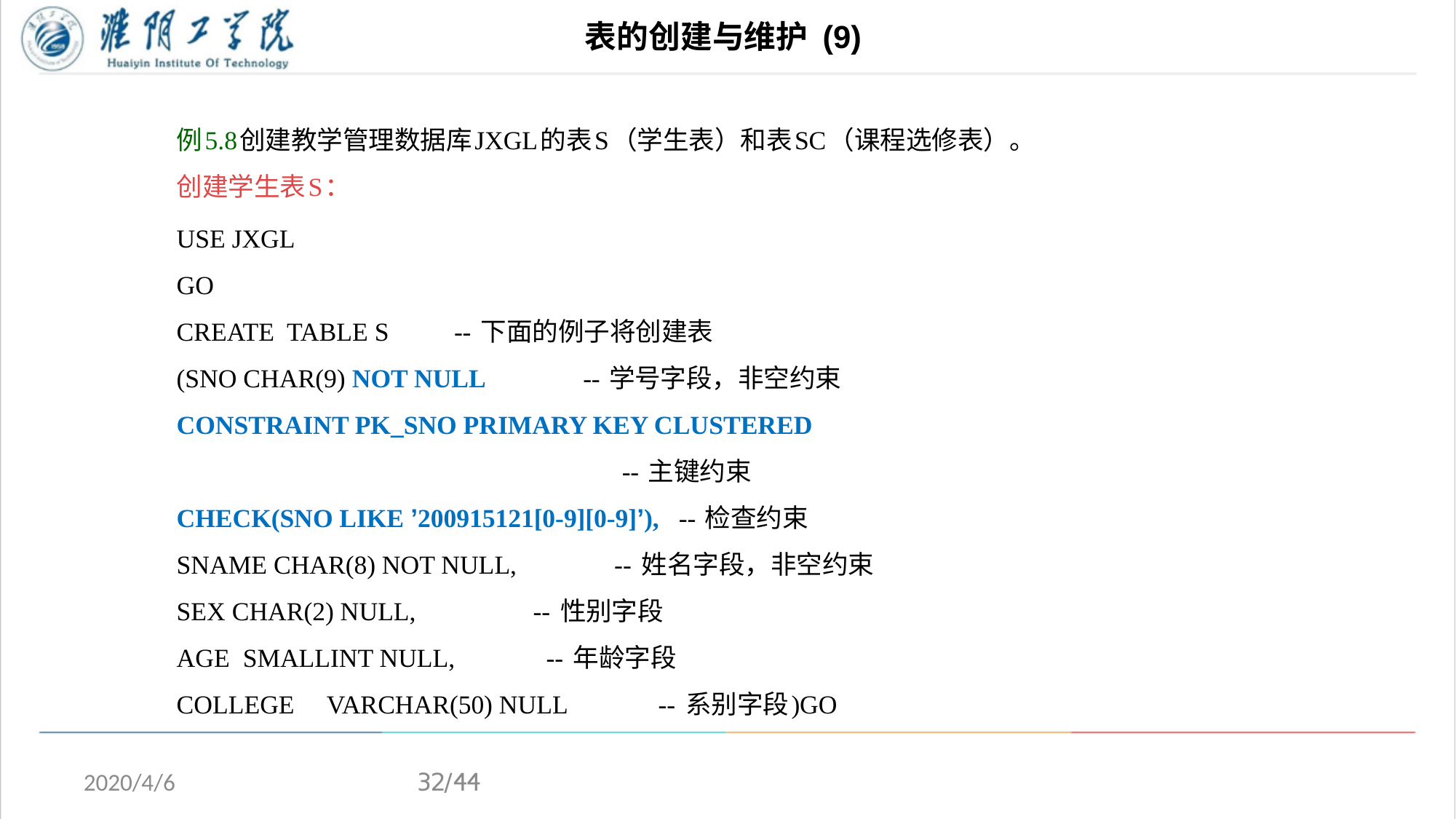

# 表的创建与维护 (9)
例5.8创建教学管理数据库JXGL的表S（学生表）和表SC（课程选修表）。
创建学生表S：
USE JXGL
GO
CREATE  TABLE S          -- 下面的例子将创建表
(SNO CHAR(9) NOT NULL               -- 学号字段，非空约束
CONSTRAINT PK_SNO PRIMARY KEY CLUSTERED
                                                                    -- 主键约束
CHECK(SNO LIKE ’200915121[0-9][0-9]’),   -- 检查约束
SNAME CHAR(8) NOT NULL,               -- 姓名字段，非空约束
SEX CHAR(2) NULL,                  -- 性别字段
AGE  SMALLINT NULL,              -- 年龄字段
COLLEGE     VARCHAR(50) NULL              -- 系别字段)GO
32/44
2020/4/6